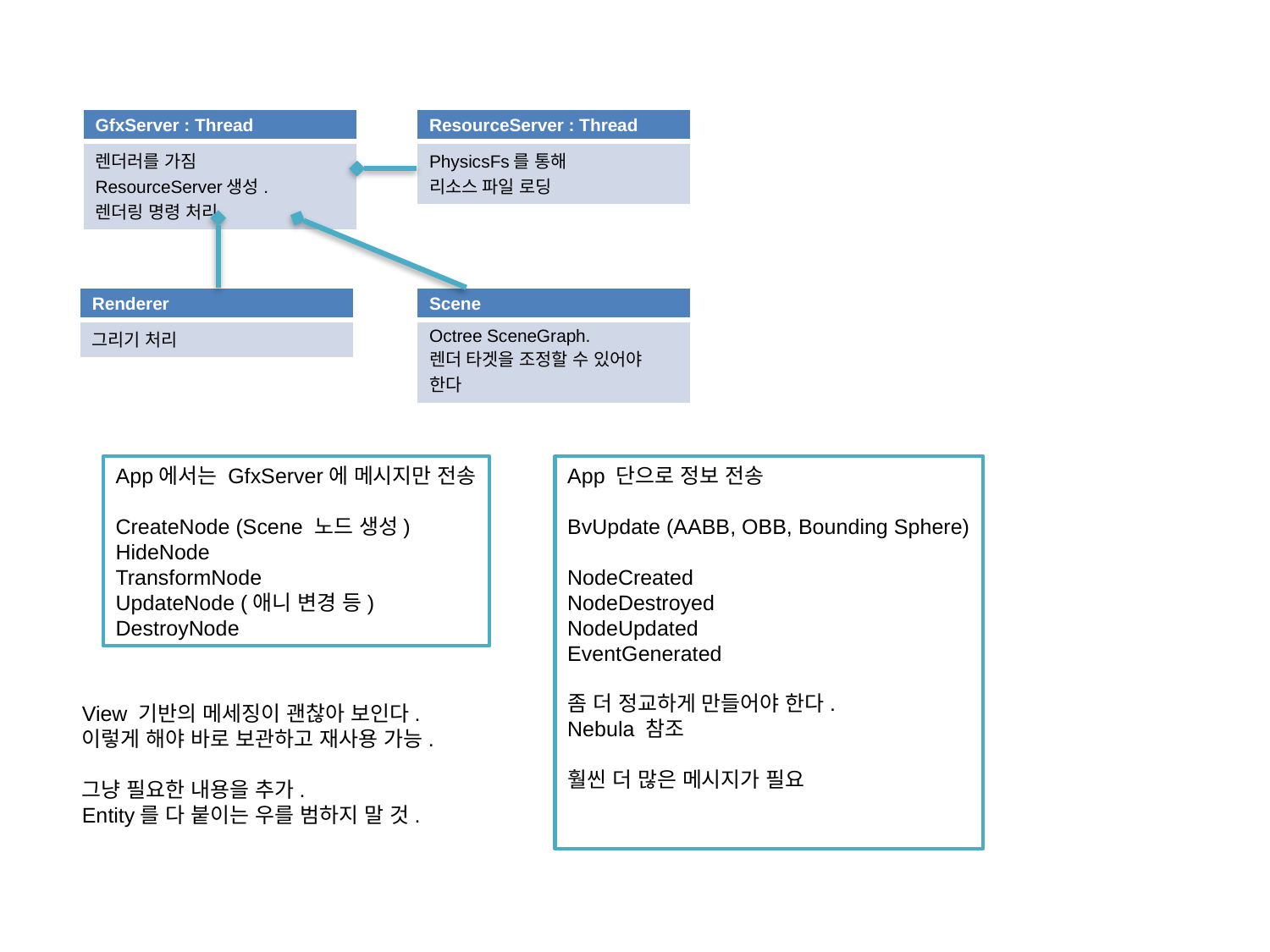

| GfxServer : Thread |
| --- |
| 렌더러를 가짐 ResourceServer생성. 렌더링 명령 처리 |
| ResourceServer : Thread |
| --- |
| PhysicsFs를 통해 리소스 파일 로딩 |
| Renderer |
| --- |
| 그리기 처리 |
| Scene |
| --- |
| Octree SceneGraph. 렌더 타겟을 조정할 수 있어야 한다 |
App에서는 GfxServer에 메시지만 전송

CreateNode (Scene 노드 생성)
HideNode
TransformNode
UpdateNode (애니 변경 등)
DestroyNode
App 단으로 정보 전송

BvUpdate (AABB, OBB, Bounding Sphere)

NodeCreated
NodeDestroyed
NodeUpdated
EventGenerated

좀 더 정교하게 만들어야 한다.
Nebula 참조

훨씬 더 많은 메시지가 필요

View 기반의 메세징이 괜찮아 보인다.  이렇게 해야 바로 보관하고 재사용 가능.

그냥 필요한 내용을 추가.
Entity를 다 붙이는 우를 범하지 말 것.